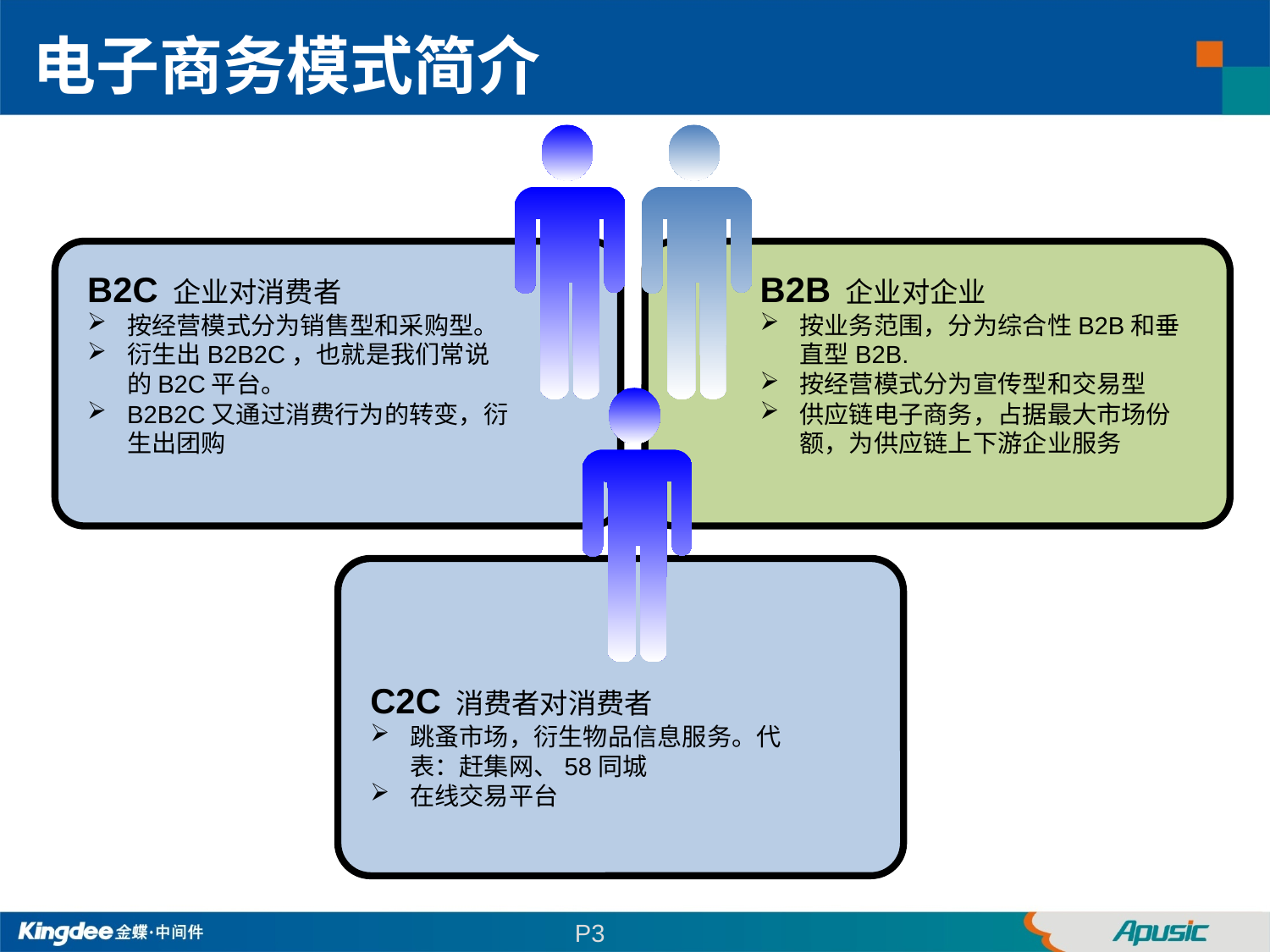

电子商务模式简介

B2C 企业对消费者
按经营模式分为销售型和采购型。
衍生出B2B2C，也就是我们常说的B2C平台。
B2B2C又通过消费行为的转变，衍生出团购
B2B 企业对企业
按业务范围，分为综合性B2B和垂直型B2B.
按经营模式分为宣传型和交易型
供应链电子商务，占据最大市场份额，为供应链上下游企业服务

C2C 消费者对消费者
跳蚤市场，衍生物品信息服务。代表：赶集网、58同城
在线交易平台